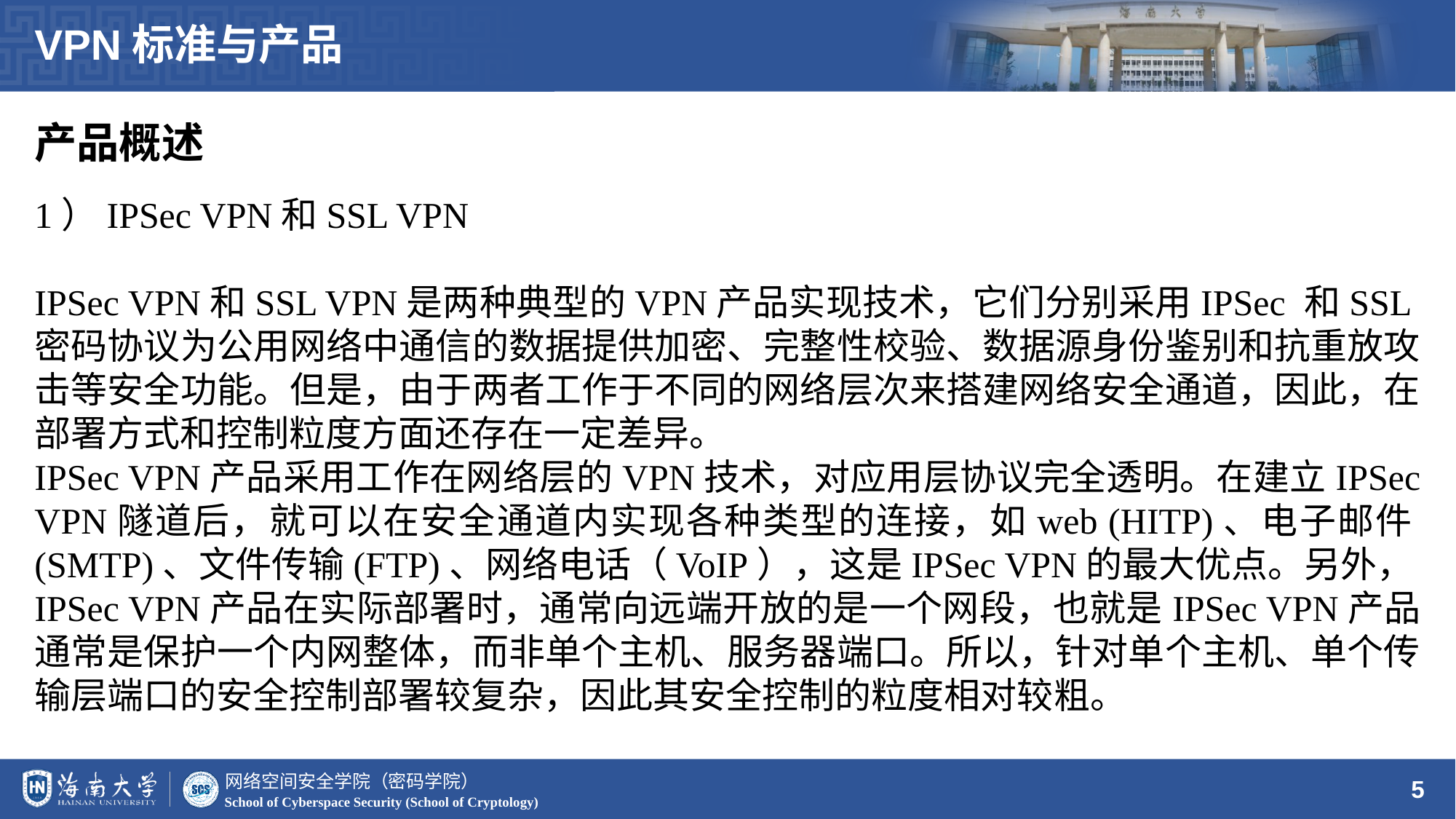

VPN标准与产品
产品概述
1）IPSec VPN和SSL VPN

IPSec VPN和SSL VPN是两种典型的VPN产品实现技术，它们分别采用IPSec 和SSL密码协议为公用网络中通信的数据提供加密、完整性校验、数据源身份鉴别和抗重放攻击等安全功能。但是，由于两者工作于不同的网络层次来搭建网络安全通道，因此，在部署方式和控制粒度方面还存在一定差异。
IPSec VPN产品采用工作在网络层的VPN技术，对应用层协议完全透明。在建立IPSec VPN隧道后，就可以在安全通道内实现各种类型的连接，如web (HITP)、电子邮件(SMTP)、文件传输(FTP)、网络电话（VoIP），这是IPSec VPN的最大优点。另外，IPSec VPN产品在实际部署时，通常向远端开放的是一个网段，也就是IPSec VPN产品通常是保护一个内网整体，而非单个主机、服务器端口。所以，针对单个主机、单个传输层端口的安全控制部署较复杂，因此其安全控制的粒度相对较粗。

5